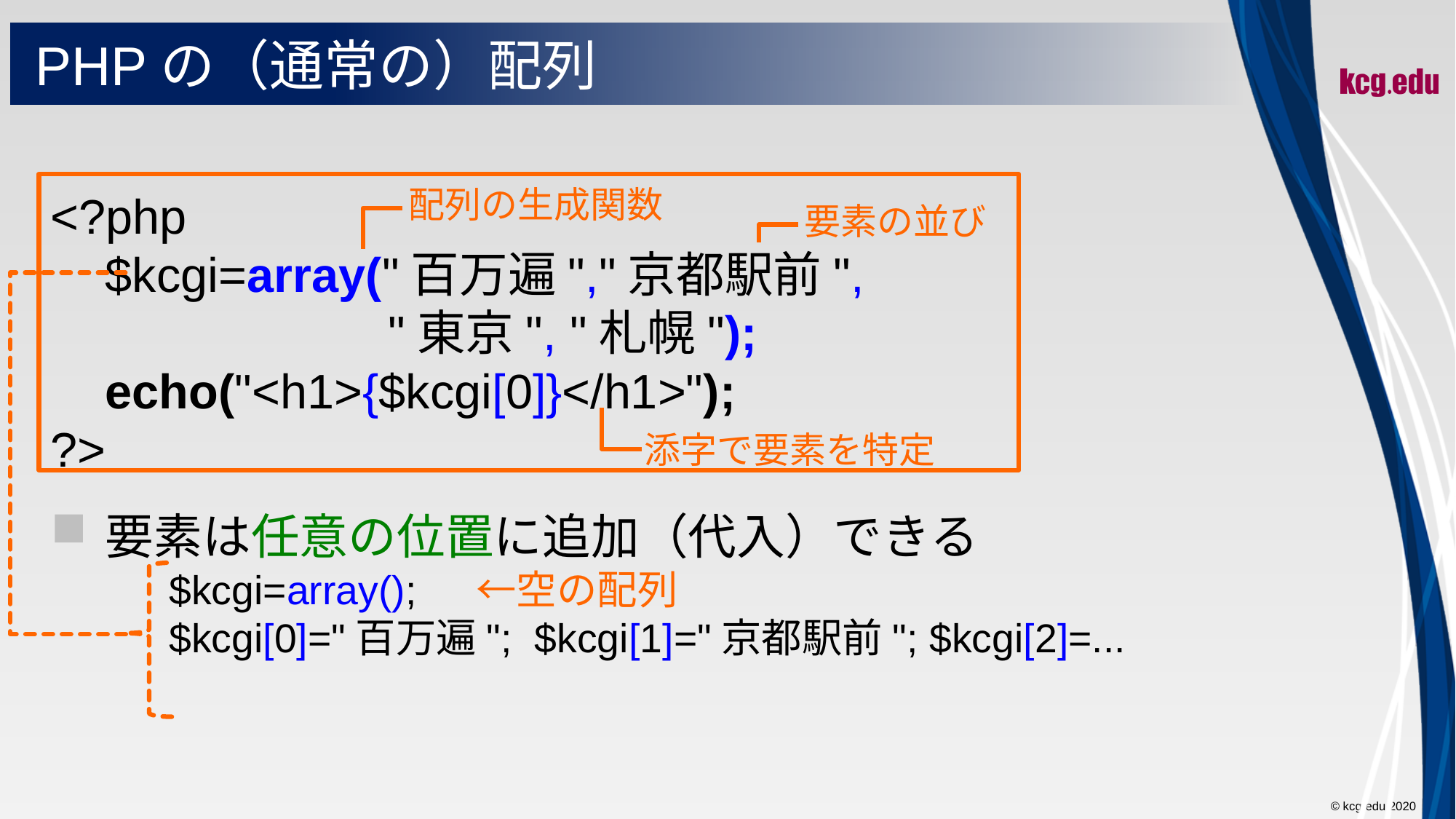

# PHPの（通常の）配列

配列の生成関数
<?php
	$kcgi=array("百万遍","京都駅前",
	                     "東京", "札幌");
	echo("<h1>{$kcgi[0]}</h1>");
?>
要素は任意の位置に追加（代入）できる
	$kcgi=array();　 ←空の配列
	$kcgi[0]="百万遍";  $kcgi[1]="京都駅前"; $kcgi[2]=...
要素の並び

添字で要素を特定